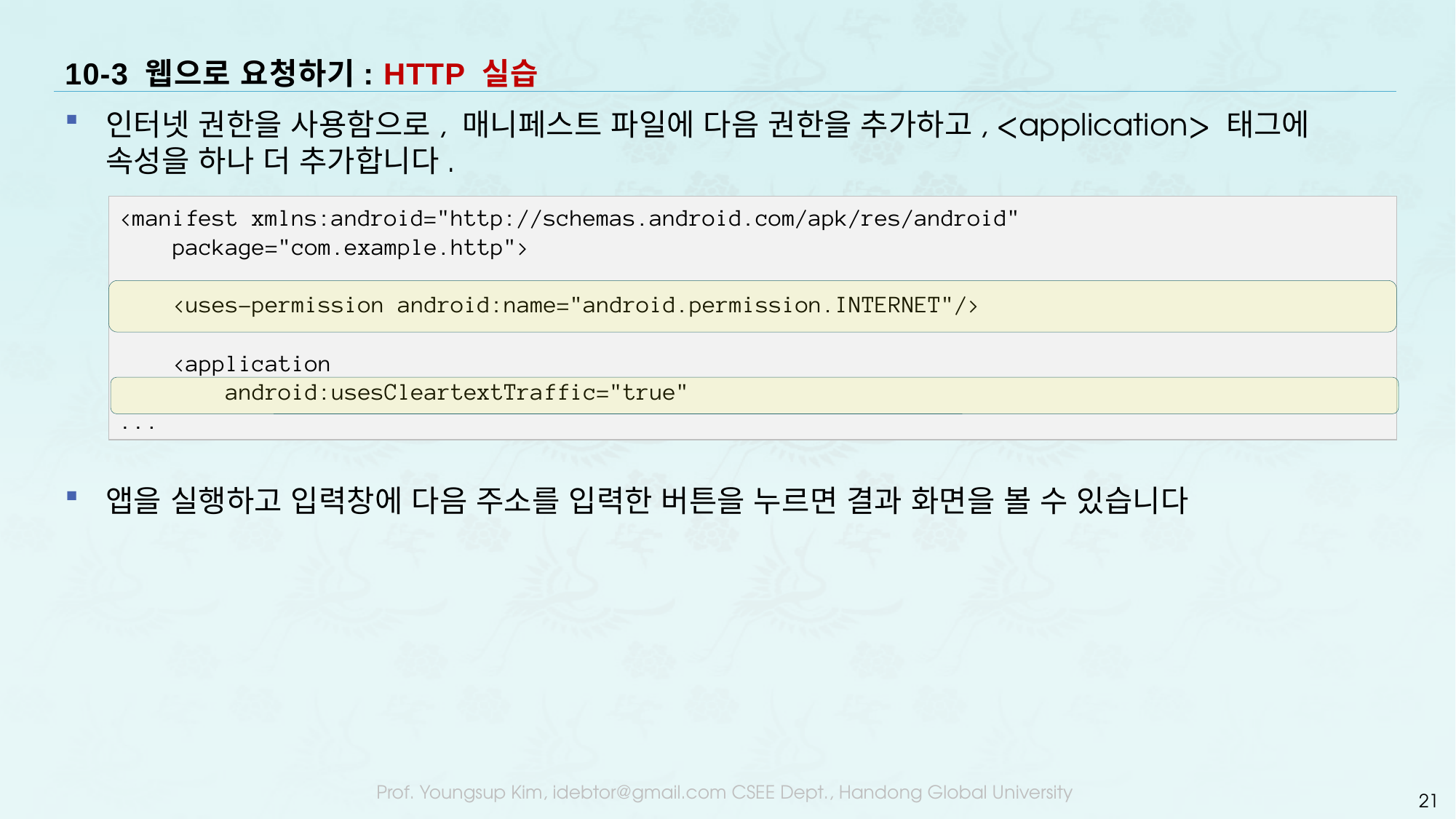

# 10-3 웹으로 요청하기: HTTP 실습
인터넷 권한을 사용함으로, 매니페스트 파일에 다음 권한을 추가하고, <application> 태그에 속성을 하나 더 추가합니다.

앱을 실행하고 입력창에 다음 주소를 입력한 버튼을 누르면 결과 화면을 볼 수 있습니다

<manifest xmlns:android="http://schemas.android.com/apk/res/android"
    package="com.example.http">

    <uses-permission android:name="android.permission.INTERNET"/>

    <application
        android:usesCleartextTraffic="true"
...

21